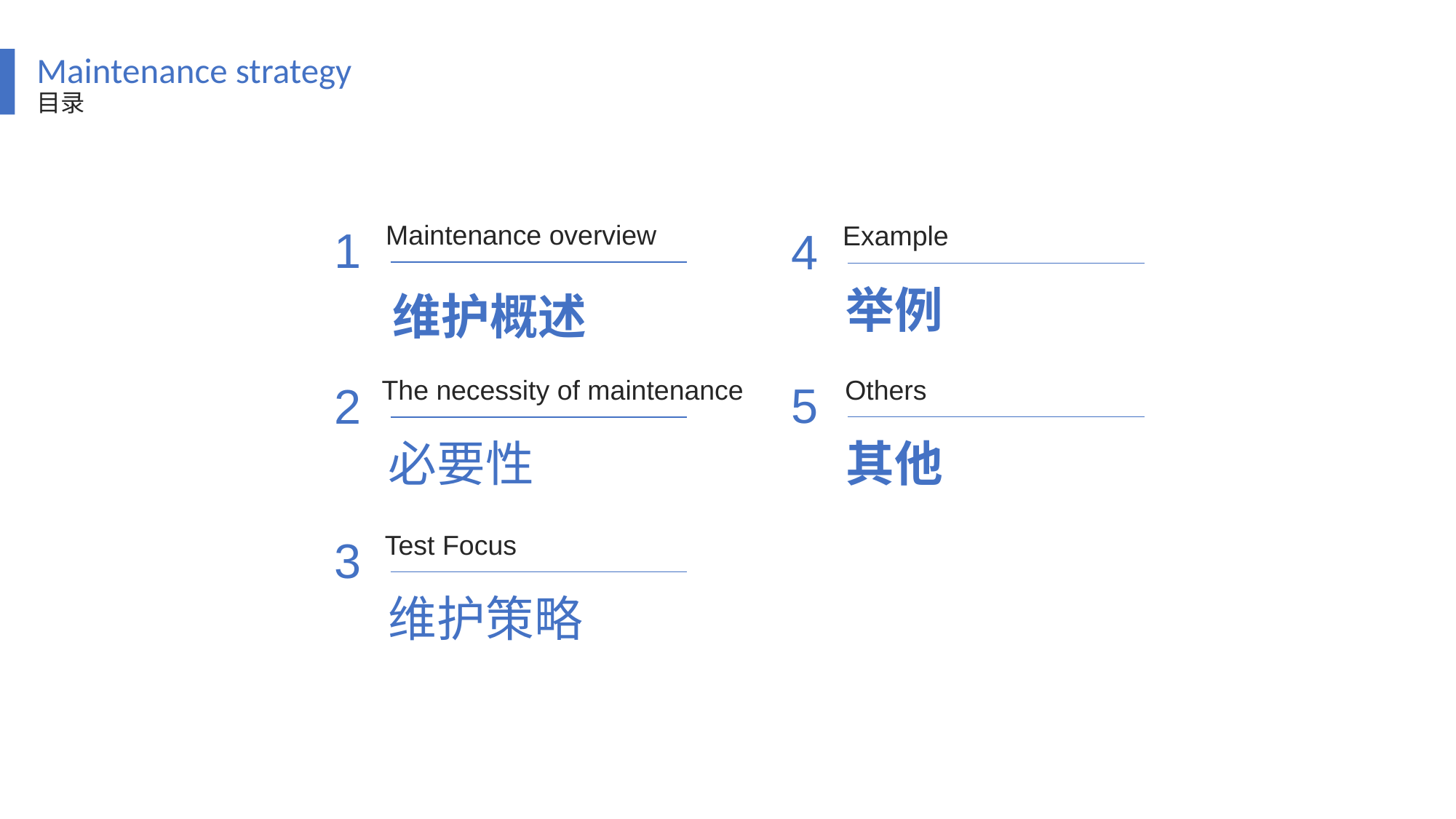

Maintenance strategy
目录
1
4
Maintenance overview
Example
举例
维护概述
5
2
Others
The necessity of maintenance
其他
必要性
3
Test Focus
维护策略